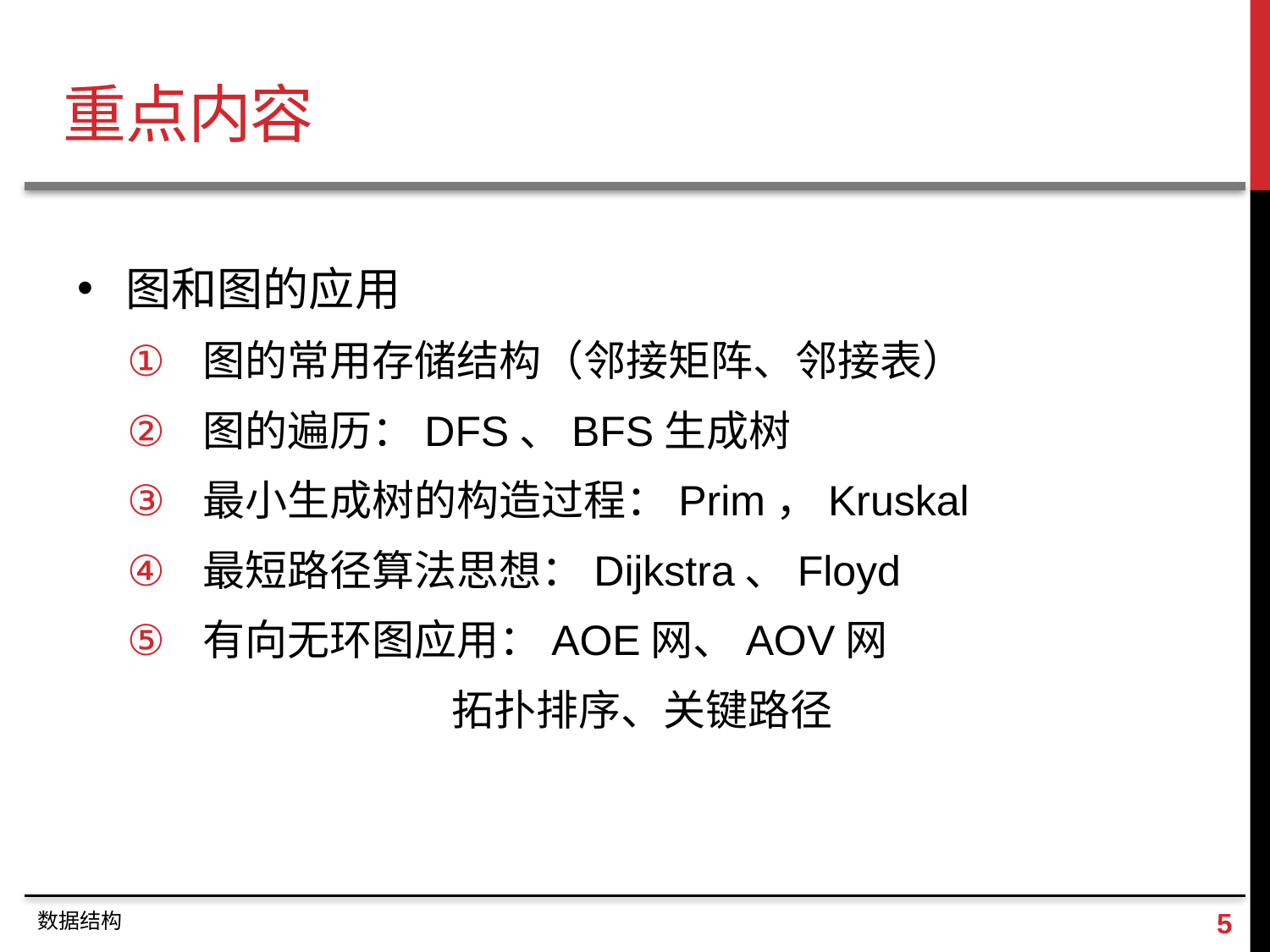

# 重点内容
图和图的应用
图的常用存储结构（邻接矩阵、邻接表）
图的遍历：DFS、BFS生成树
最小生成树的构造过程：Prim，Kruskal
最短路径算法思想：Dijkstra、Floyd
有向无环图应用：AOE网、AOV网
                                 拓扑排序、关键路径

5
数据结构